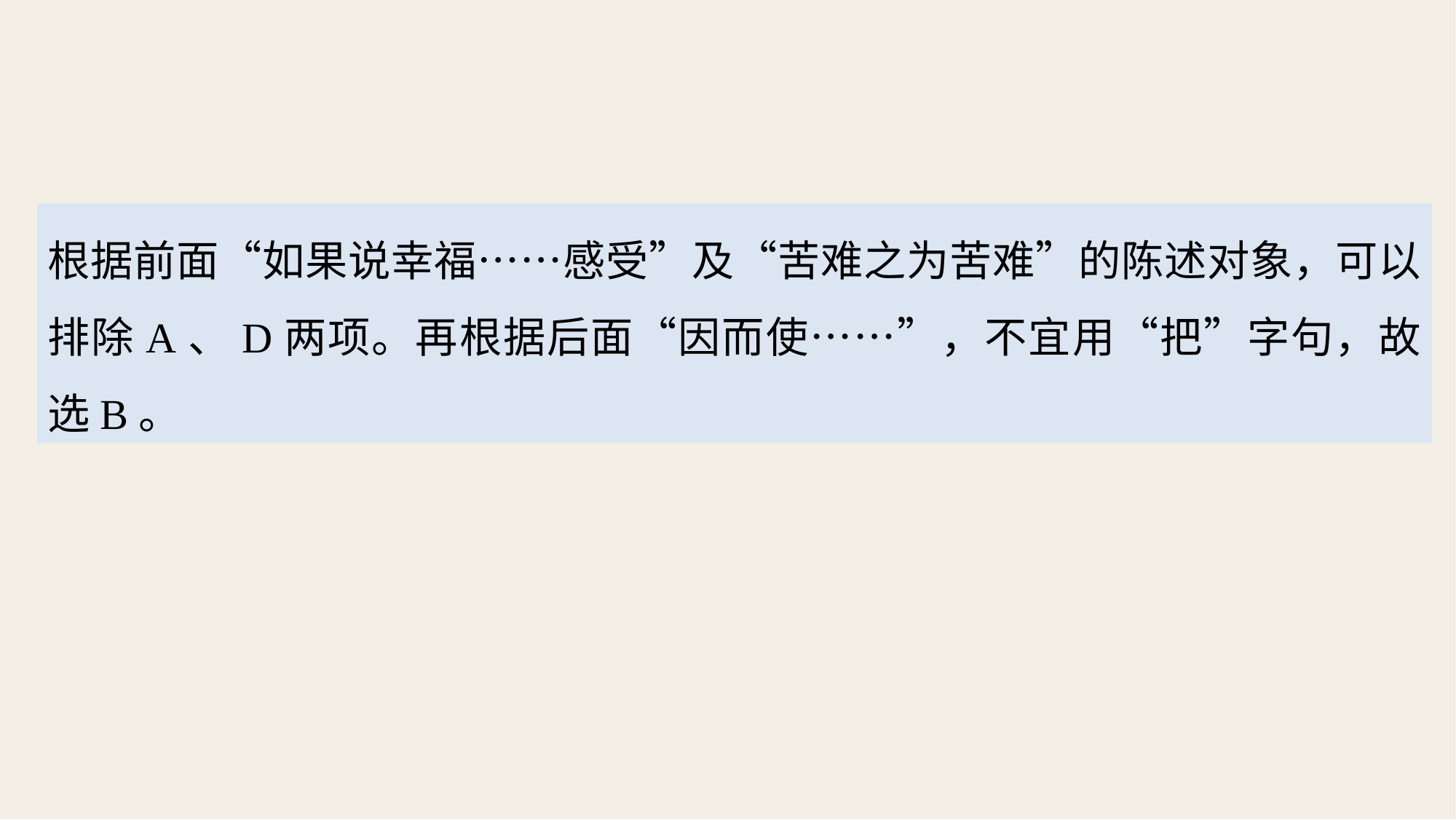

根据前面“如果说幸福……感受”及“苦难之为苦难”的陈述对象，可以排除A、D两项。再根据后面“因而使……”，不宜用“把”字句，故选B。